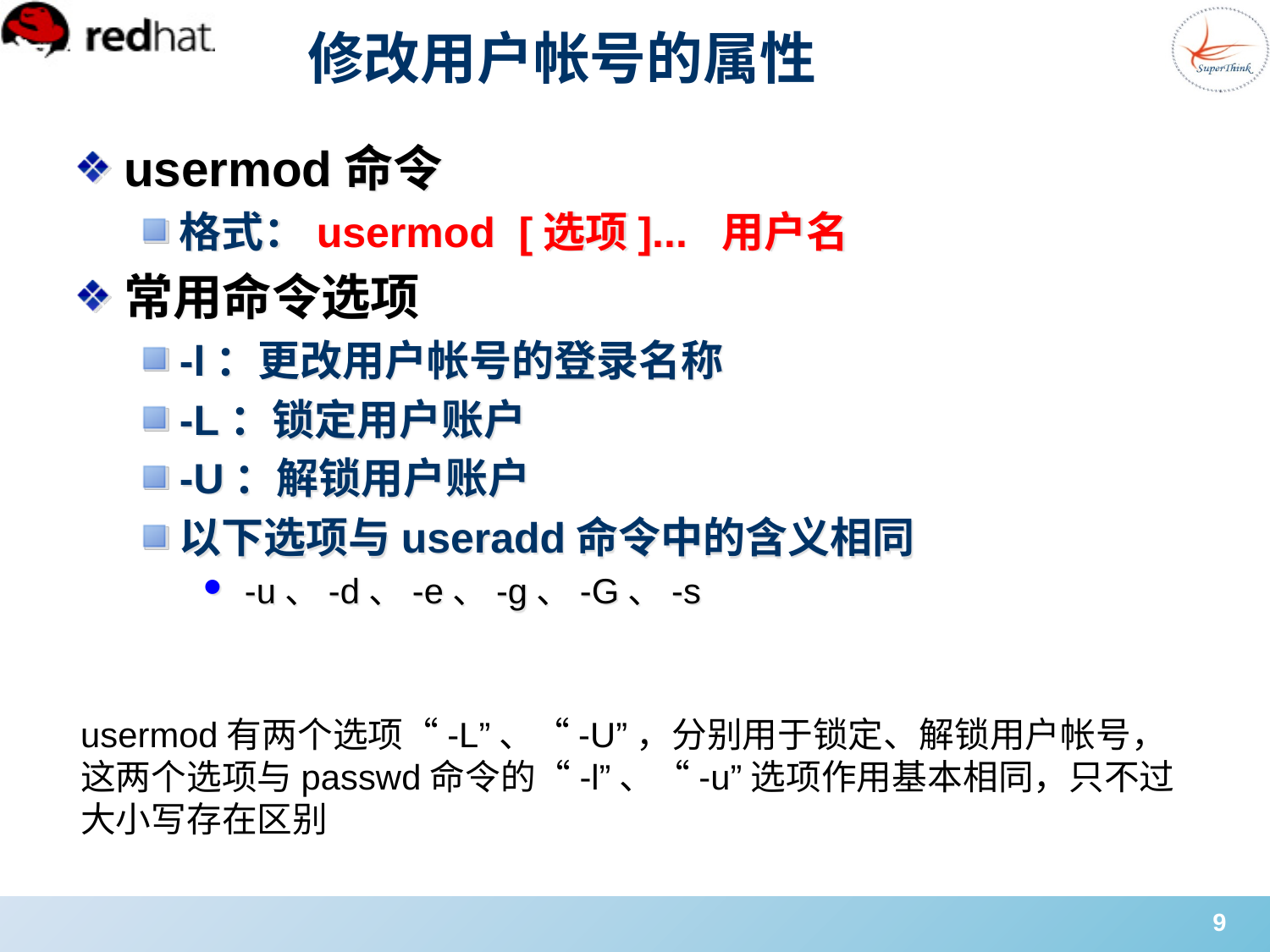

# 修改用户帐号的属性
usermod命令
格式：usermod  [选项]...  用户名
常用命令选项
-l：更改用户帐号的登录名称
-L：锁定用户账户
-U：解锁用户账户
以下选项与useradd命令中的含义相同
 -u、-d、-e、-g、-G、-s
usermod有两个选项“-L”、“-U”，分别用于锁定、解锁用户帐号，这两个选项与passwd命令的“-l”、“-u”选项作用基本相同，只不过大小写存在区别
9